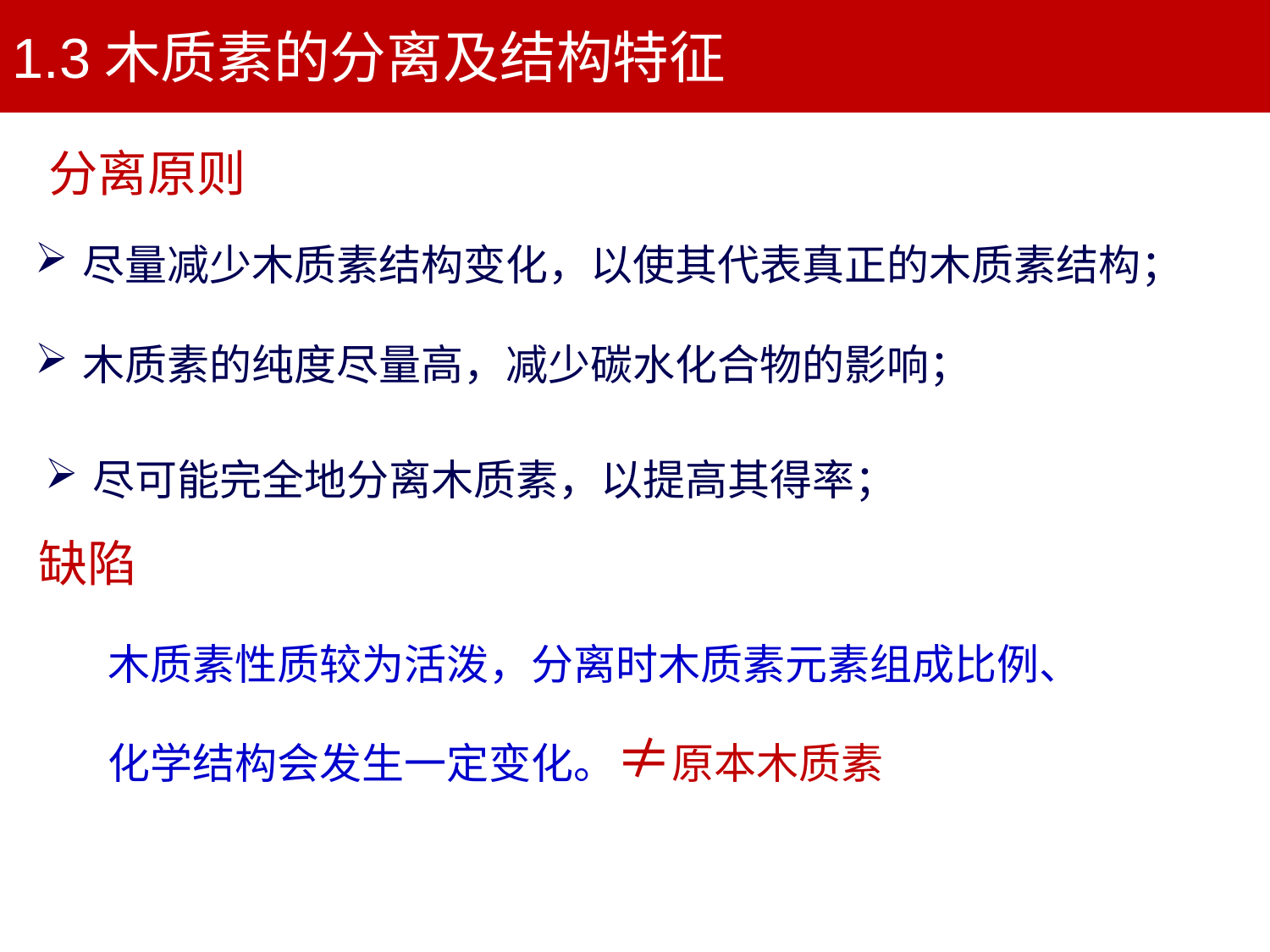

1.3木质素的分离及结构特征
分离原则
尽量减少木质素结构变化，以使其代表真正的木质素结构；
木质素的纯度尽量高，减少碳水化合物的影响；
尽可能完全地分离木质素，以提高其得率；
缺陷
木质素性质较为活泼，分离时木质素元素组成比例、化学结构会发生一定变化。≠原本木质素